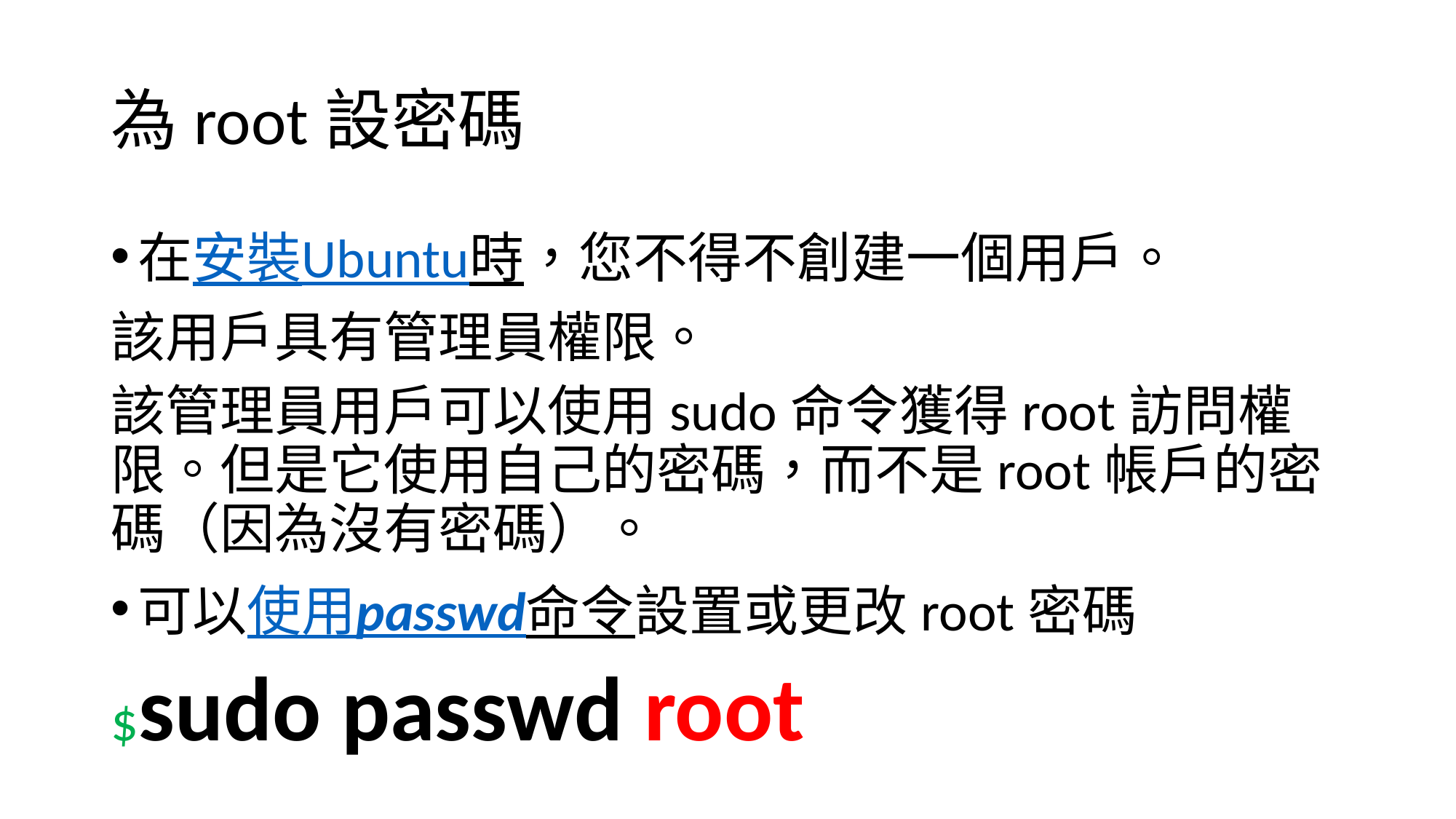

# 為root設密碼
在安裝Ubuntu時，您不得不創建一個用戶。
該用戶具有管理員權限。
該管理員用戶可以使用sudo命令獲得root訪問權限。但是它使用自己的密碼，而不是root帳戶的密碼（因為沒有密碼）。
可以使用passwd命令設置或更改root密碼
$sudo passwd root